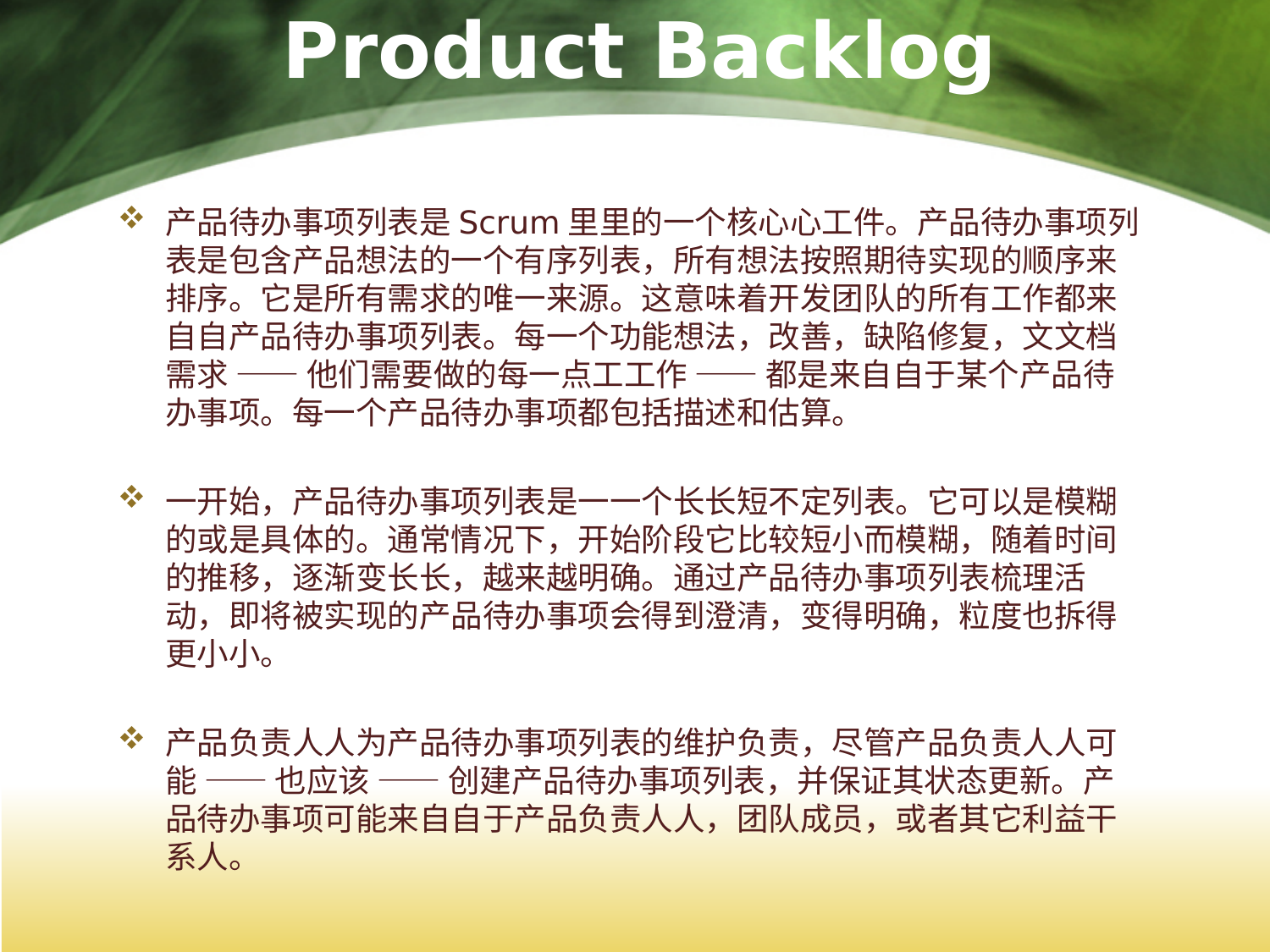

# Product Backlog
产品待办事项列表是Scrum⾥里的一个核⼼心工件。产品待办事项列表是包含产品想法的⼀个有序列表，所有想法按照期待实现的顺序来排序。它是所有需求的唯一来源。这意味着开发团队的所有工作都来⾃自产品待办事项列表。每一个功能想法，改善，缺陷修复，⽂文档需求 —— 他们需要做的每一点⼯工作 —— 都是来⾃自于某个产品待办事项。每一个产品待办事项都包括描述和估算。

一开始，产品待办事项列表是⼀一个⻓长短不定列表。它可以是模糊的或是具体的。通常情况下，开始阶段它比较短小而模糊，随着时间的推移，逐渐变⻓长，越来越明确。通过产品待办事项列表梳理活动，即将被实现的产品待办事项会得到澄清，变得明确，粒度也拆得更⼩小。

产品负责⼈人为产品待办事项列表的维护负责，尽管产品负责⼈人可能 —— 也应该 —— 创建产品待办事项列表，并保证其状态更新。产品待办事项可能来⾃自于产品负责⼈人，团队成员，或者其它利益干系人。